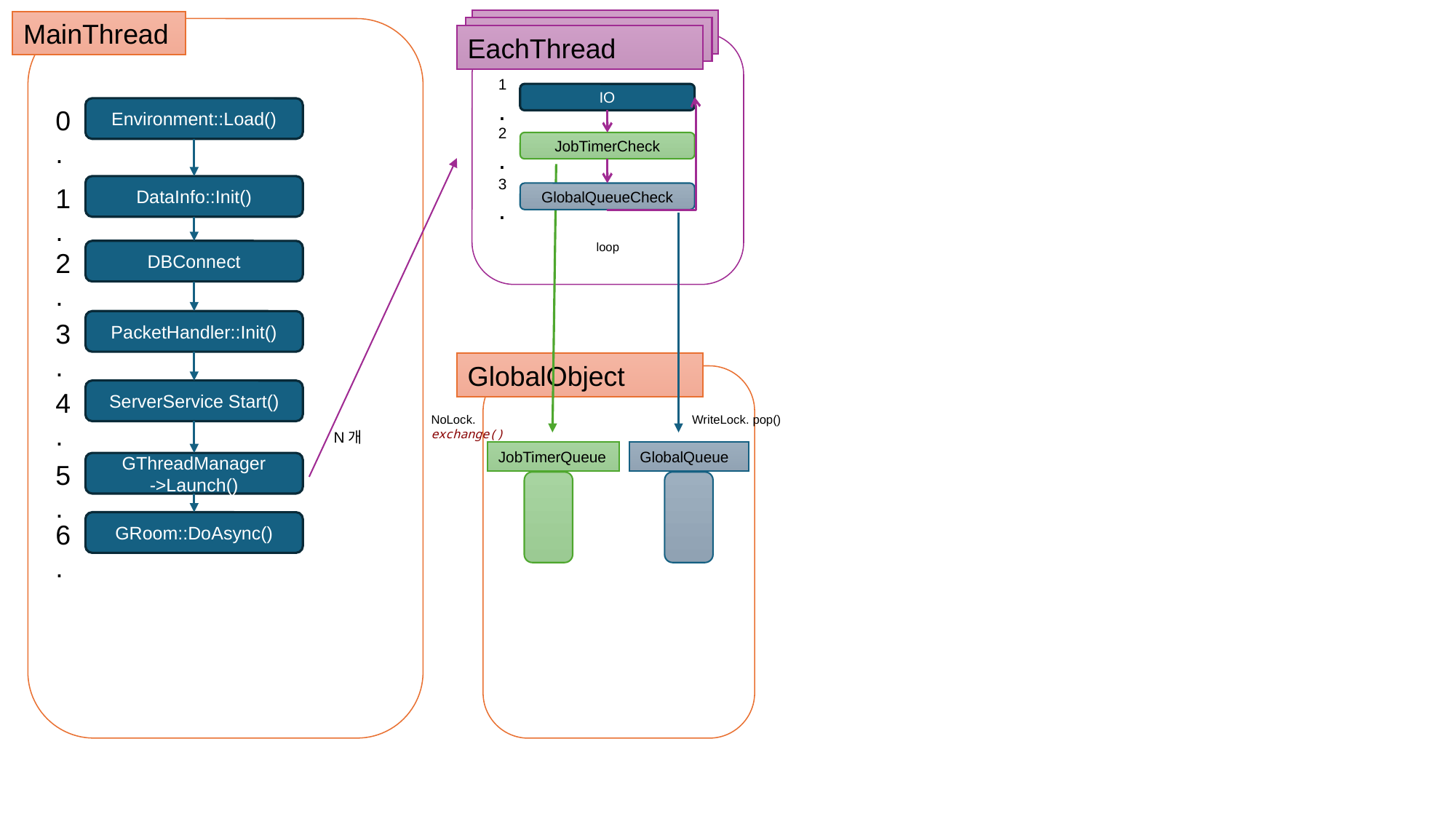

EachThread
MainThread
EachThread

EachThread

1.
IO
0.
Environment::Load()
2.
JobTimerCheck
3.
GlobalQueueCheck
1.
DataInfo::Init()
loop
2.
DBConnect
3.
PacketHandler::Init()
GlobalObject

4.
ServerService Start()
NoLock. exchange()
WriteLock. pop()
N개
JobTimerQueue
GlobalQueue
5.
GThreadManager
->Launch()

6.
GRoom::DoAsync()